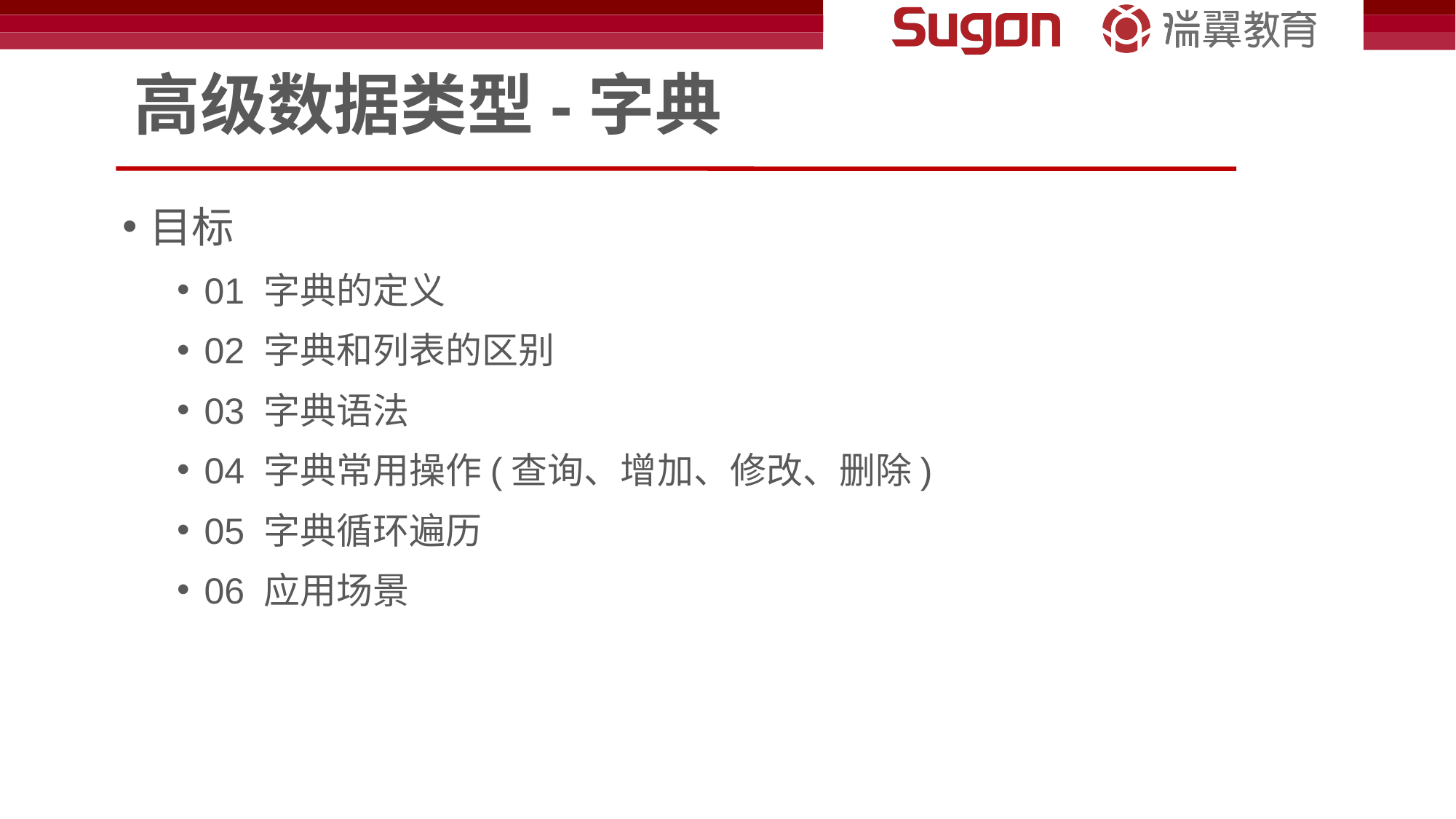

# 高级数据类型-字典
目标
01 字典的定义
02 字典和列表的区别
03 字典语法
04 字典常用操作(查询、增加、修改、删除)
05 字典循环遍历
06 应用场景